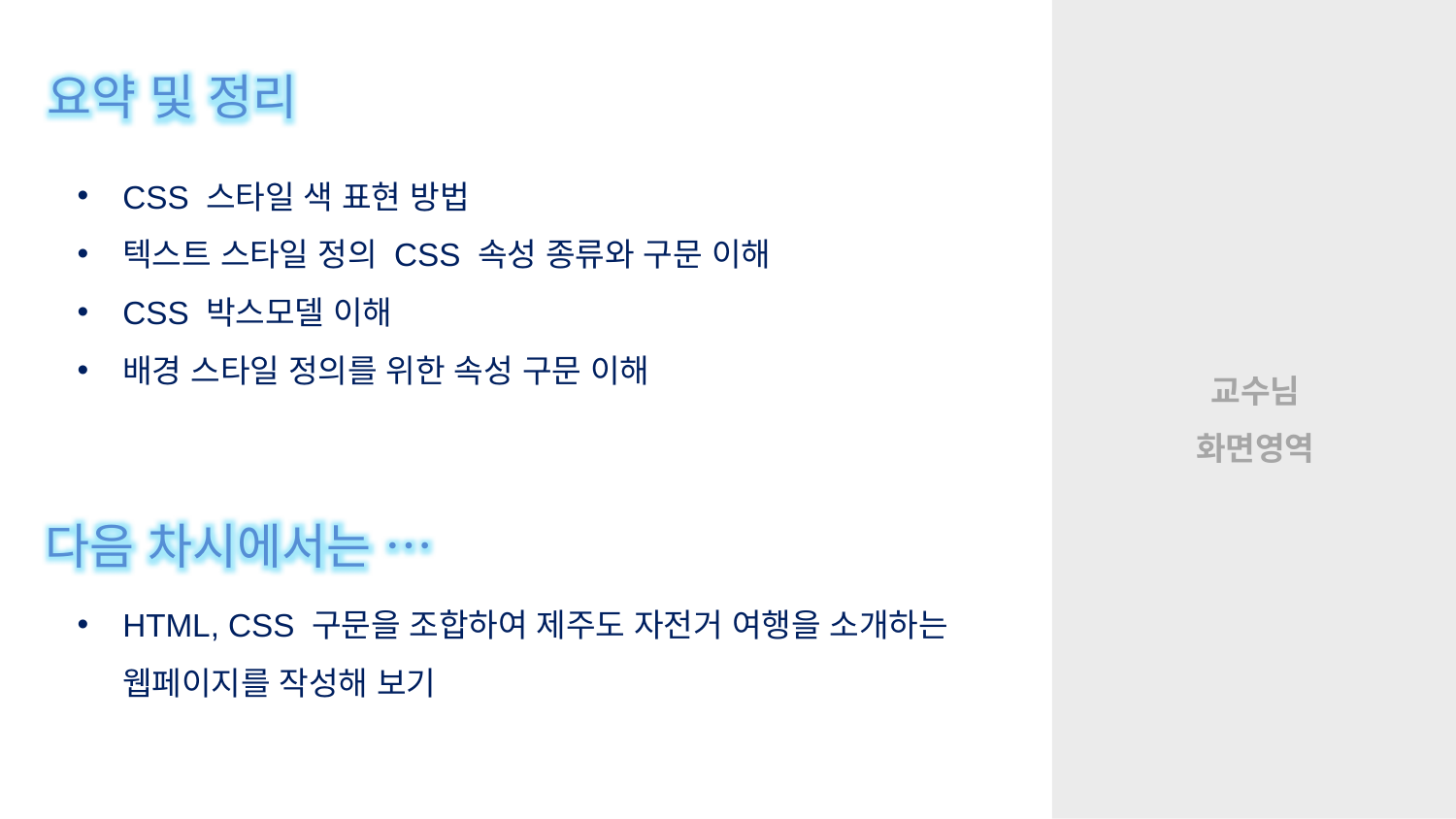

요약 및 정리
CSS 스타일 색 표현 방법
텍스트 스타일 정의 CSS 속성 종류와 구문 이해
CSS 박스모델 이해
배경 스타일 정의를 위한 속성 구문 이해
다음 차시에서는 …
HTML, CSS 구문을 조합하여 제주도 자전거 여행을 소개하는 웹페이지를 작성해 보기